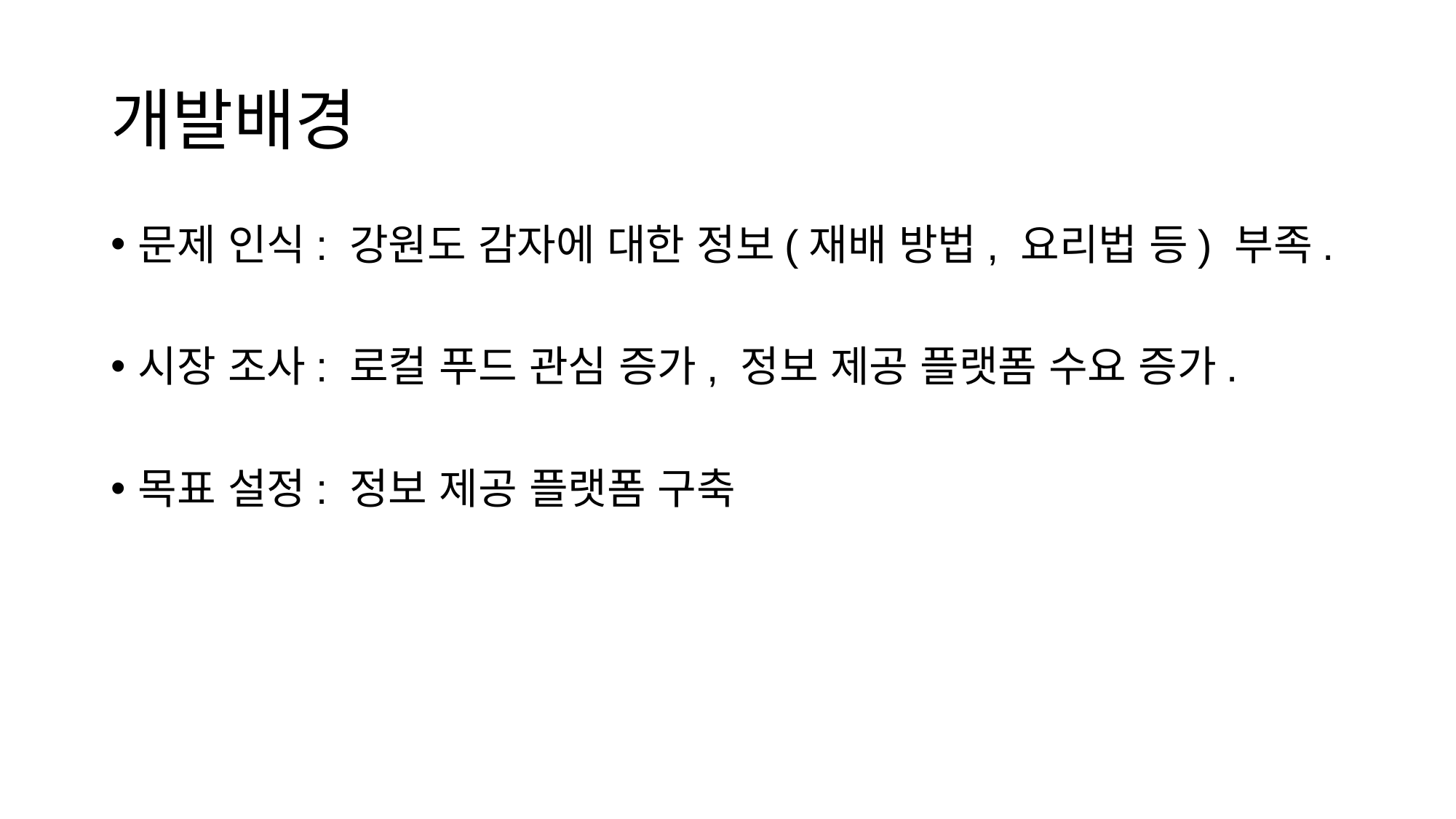

# 개발배경
문제 인식: 강원도 감자에 대한 정보(재배 방법, 요리법 등) 부족.

시장 조사: 로컬 푸드 관심 증가, 정보 제공 플랫폼 수요 증가.

목표 설정: 정보 제공 플랫폼 구축